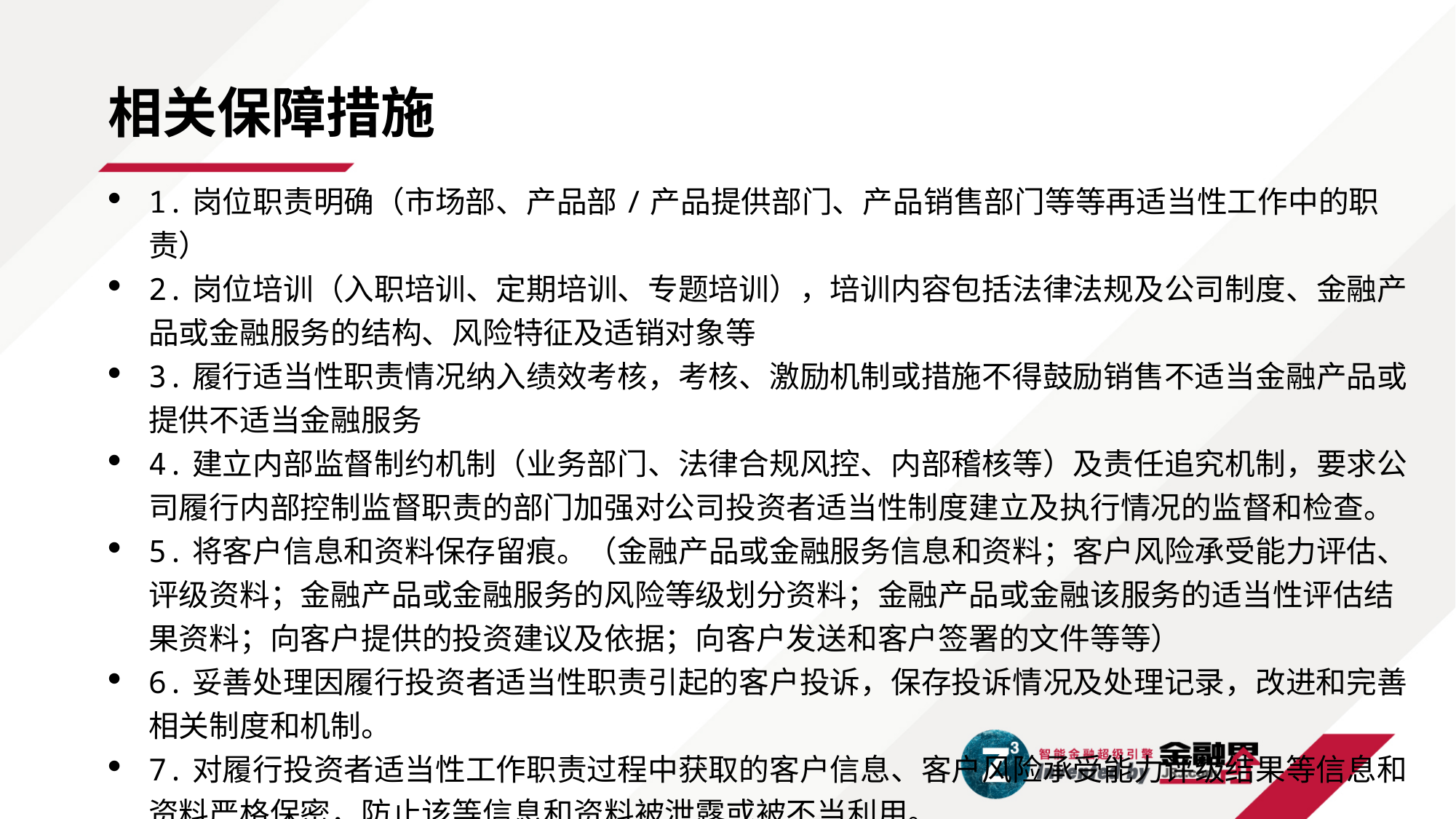

相关保障措施
1.岗位职责明确（市场部、产品部/产品提供部门、产品销售部门等等再适当性工作中的职责）
2.岗位培训（入职培训、定期培训、专题培训），培训内容包括法律法规及公司制度、金融产品或金融服务的结构、风险特征及适销对象等
3.履行适当性职责情况纳入绩效考核，考核、激励机制或措施不得鼓励销售不适当金融产品或提供不适当金融服务
4.建立内部监督制约机制（业务部门、法律合规风控、内部稽核等）及责任追究机制，要求公司履行内部控制监督职责的部门加强对公司投资者适当性制度建立及执行情况的监督和检查。
5.将客户信息和资料保存留痕。（金融产品或金融服务信息和资料；客户风险承受能力评估、评级资料；金融产品或金融服务的风险等级划分资料；金融产品或金融该服务的适当性评估结果资料；向客户提供的投资建议及依据；向客户发送和客户签署的文件等等）
6.妥善处理因履行投资者适当性职责引起的客户投诉，保存投诉情况及处理记录，改进和完善相关制度和机制。
7.对履行投资者适当性工作职责过程中获取的客户信息、客户风险承受能力评级结果等信息和资料严格保密，防止该等信息和资料被泄露或被不当利用。